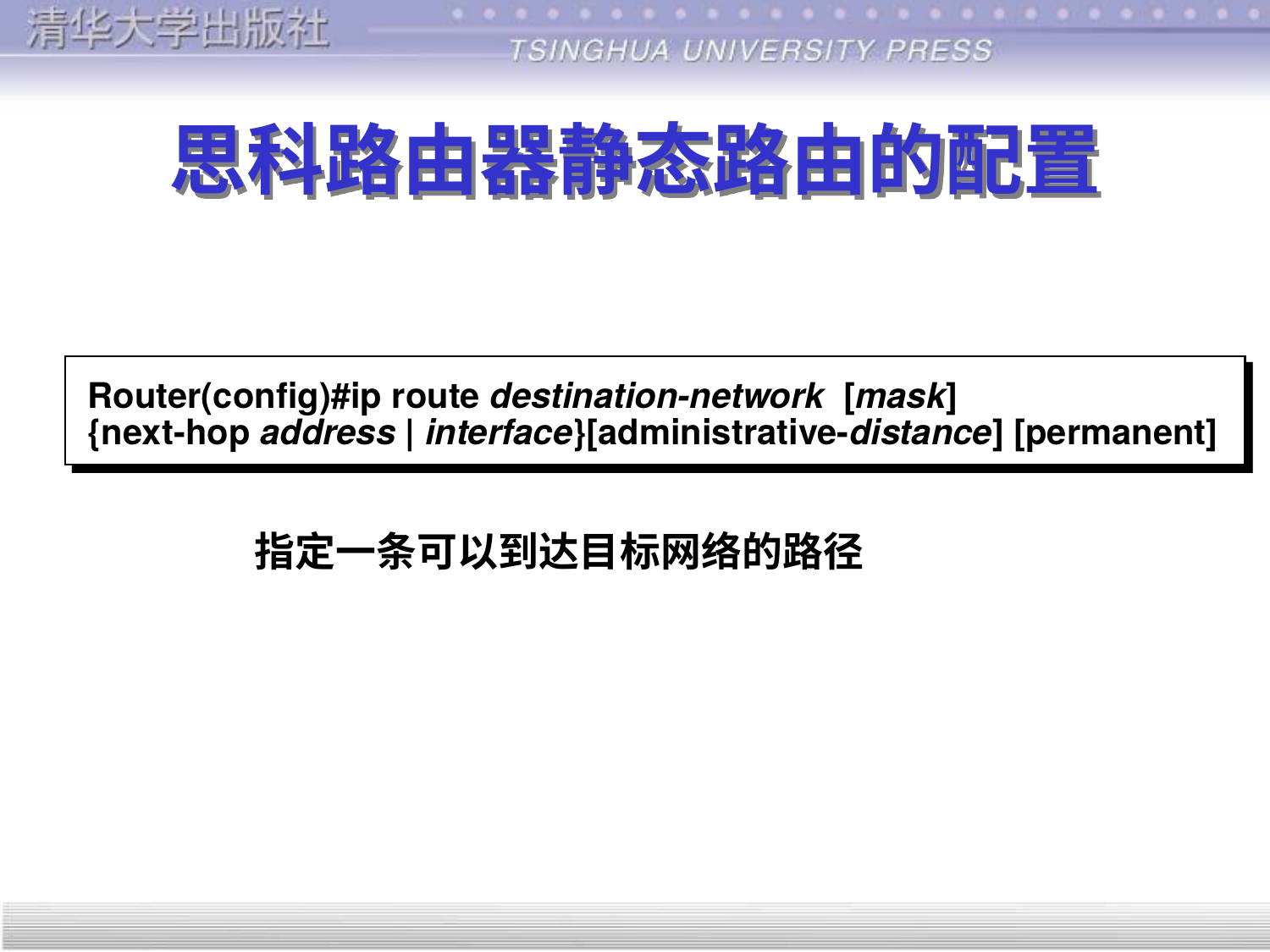

# 思科路由器静态路由的配置

Router(config)#ip route destination-network  [mask]
{next-hop address | interface}[administrative-distance] [permanent]
指定一条可以到达目标网络的路径